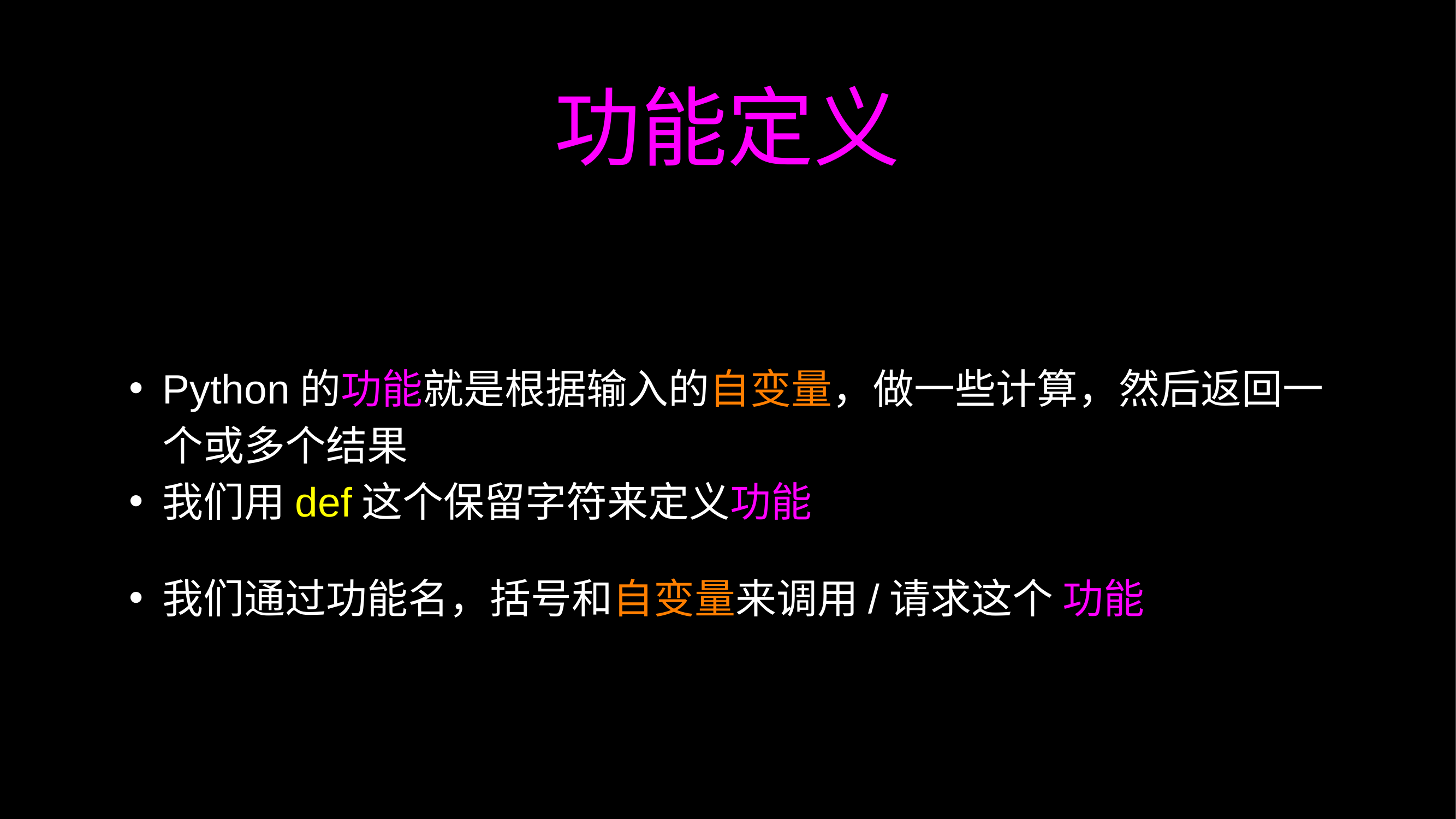

# 功能定义
Python的功能就是根据输入的自变量，做一些计算，然后返回一个或多个结果
我们用def这个保留字符来定义功能
我们通过功能名，括号和自变量来调用/请求这个 功能